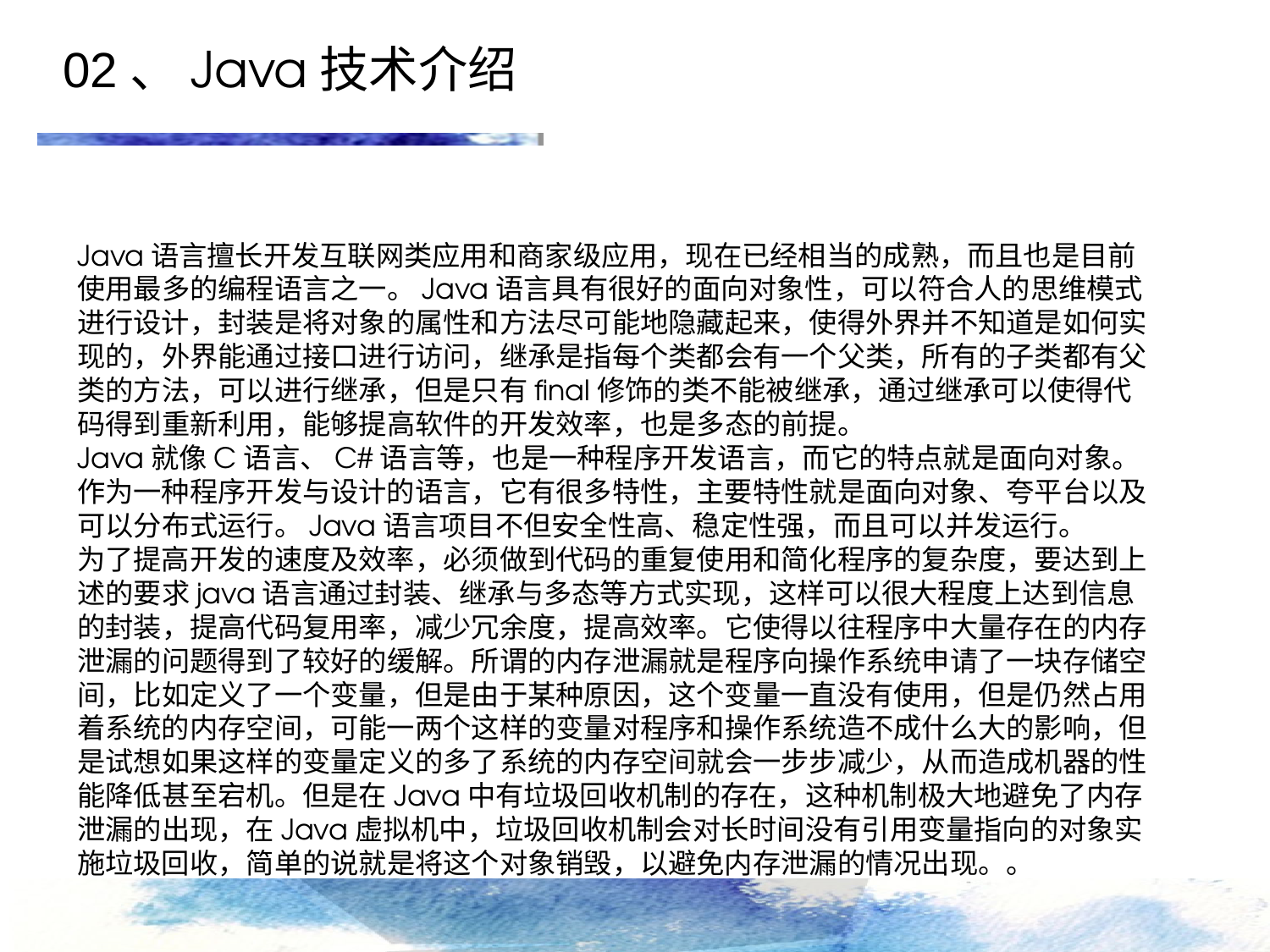

02、Java技术介绍

Java语言擅长开发互联网类应用和商家级应用，现在已经相当的成熟，而且也是目前使用最多的编程语言之一。Java语言具有很好的面向对象性，可以符合人的思维模式进行设计，封装是将对象的属性和方法尽可能地隐藏起来，使得外界并不知道是如何实现的，外界能通过接口进行访问，继承是指每个类都会有一个父类，所有的子类都有父类的方法，可以进行继承，但是只有final修饰的类不能被继承，通过继承可以使得代码得到重新利用，能够提高软件的开发效率，也是多态的前提。
Java就像C语言、C#语言等，也是一种程序开发语言，而它的特点就是面向对象。作为一种程序开发与设计的语言，它有很多特性，主要特性就是面向对象、夸平台以及可以分布式运行。Java语言项目不但安全性高、稳定性强，而且可以并发运行。
为了提高开发的速度及效率，必须做到代码的重复使用和简化程序的复杂度，要达到上述的要求java语言通过封装、继承与多态等方式实现，这样可以很大程度上达到信息的封装，提高代码复用率，减少冗余度，提高效率。它使得以往程序中大量存在的内存泄漏的问题得到了较好的缓解。所谓的内存泄漏就是程序向操作系统申请了一块存储空间，比如定义了一个变量，但是由于某种原因，这个变量一直没有使用，但是仍然占用着系统的内存空间，可能一两个这样的变量对程序和操作系统造不成什么大的影响，但是试想如果这样的变量定义的多了系统的内存空间就会一步步减少，从而造成机器的性能降低甚至宕机。但是在Java中有垃圾回收机制的存在，这种机制极大地避免了内存泄漏的出现，在Java虚拟机中，垃圾回收机制会对长时间没有引用变量指向的对象实施垃圾回收，简单的说就是将这个对象销毁，以避免内存泄漏的情况出现。。
点击添加文本
点击添加文本
点击添加文本
点击添加文本